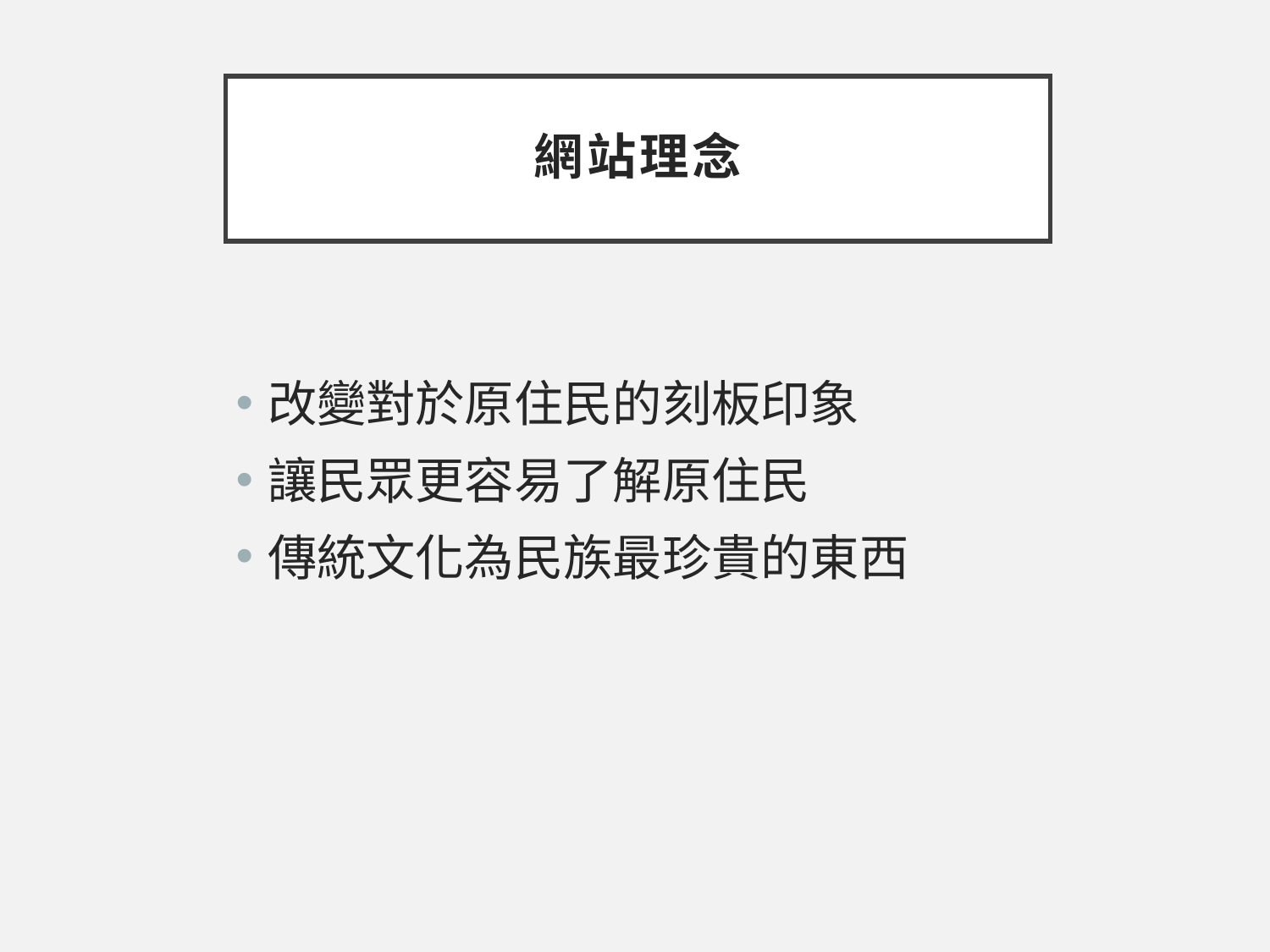

# 網站理念
改變對於原住民的刻板印象
讓民眾更容易了解原住民
傳統文化為民族最珍貴的東西